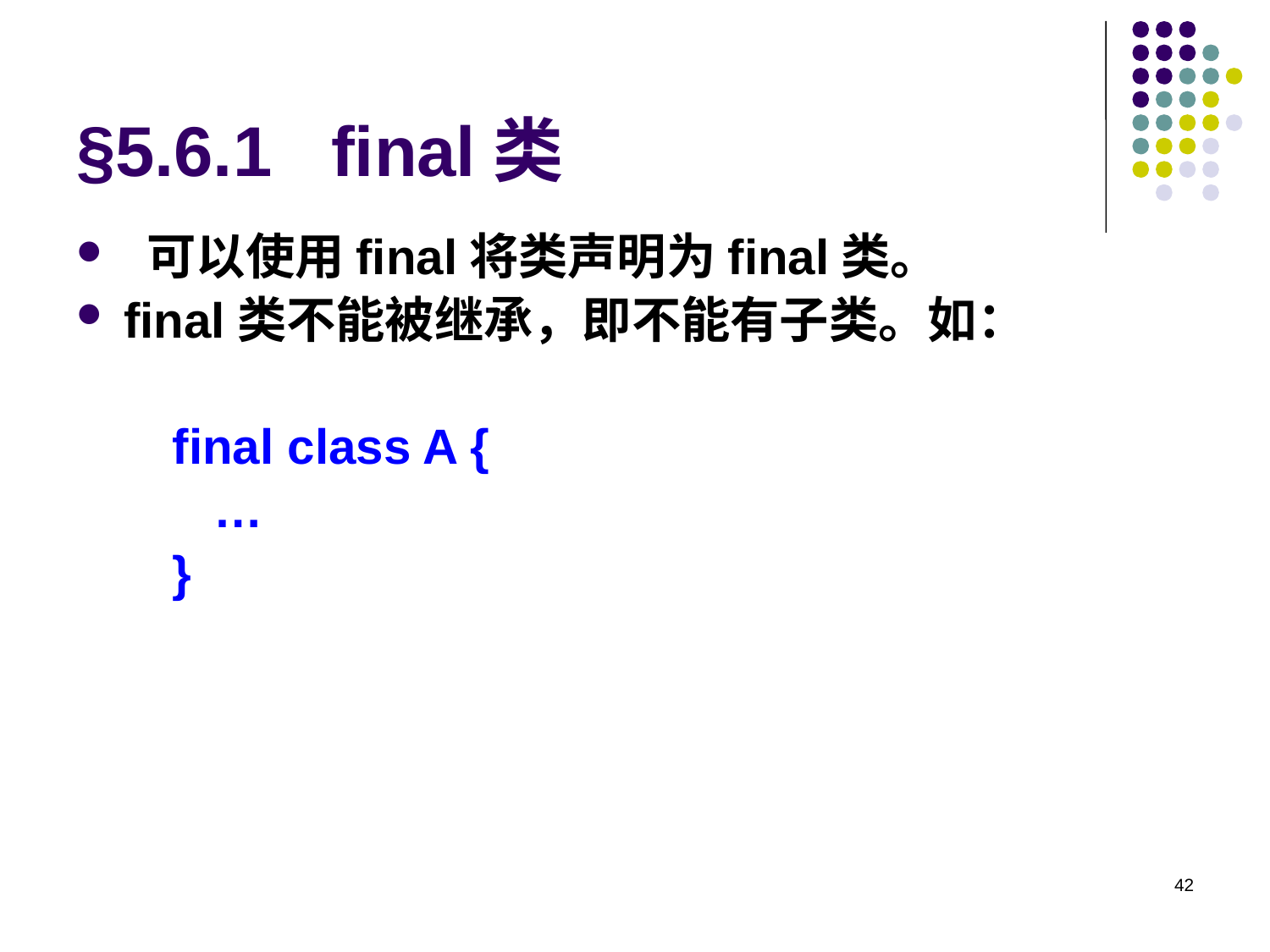

# §5.6.1   final类
 可以使用final将类声明为final类。
final类不能被继承，即不能有子类。如：

final class A {
	…
}
42